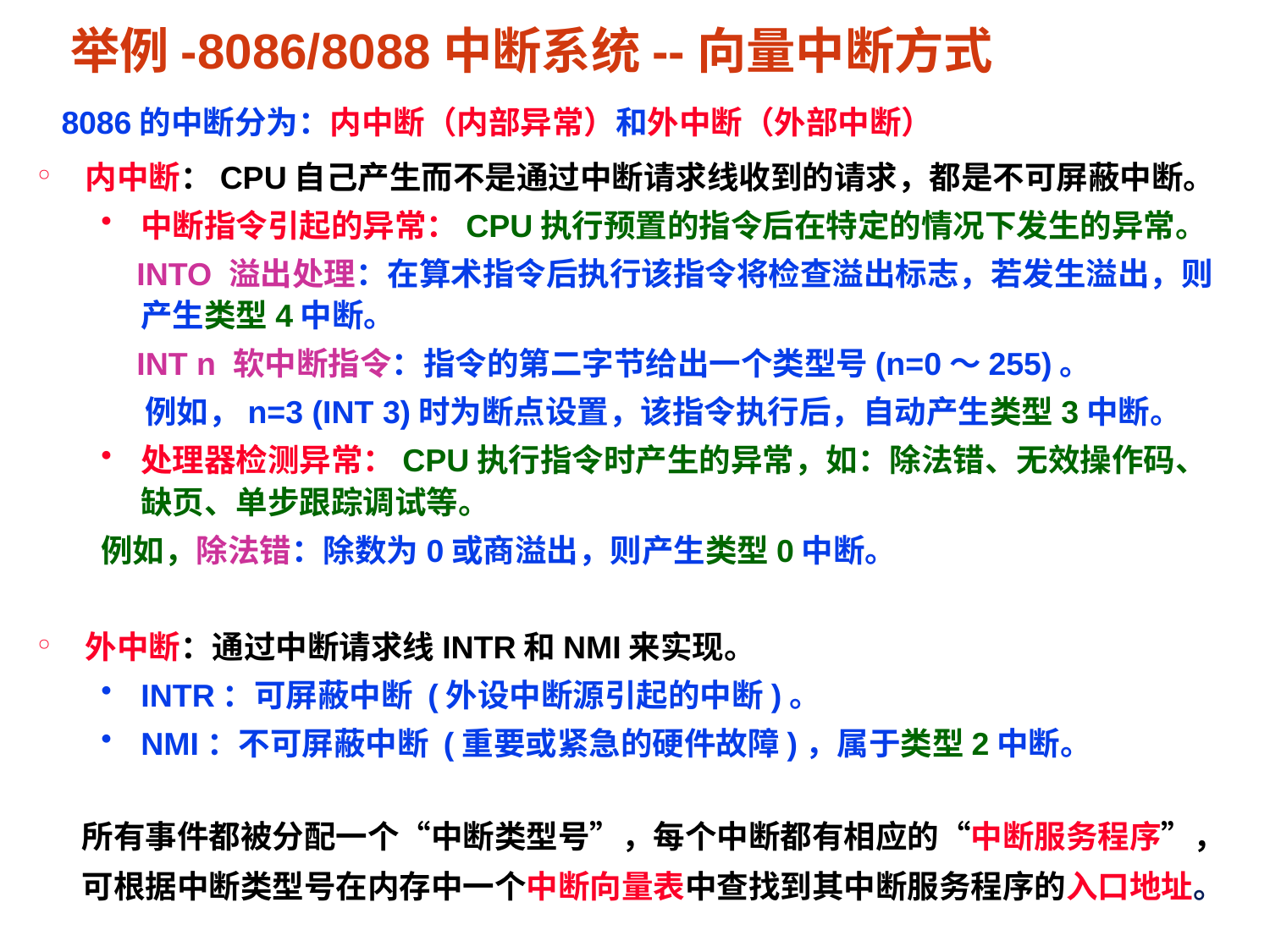

# 举例-8086/8088中断系统--向量中断方式
8086的中断分为：内中断（内部异常）和外中断（外部中断）

内中断：CPU自己产生而不是通过中断请求线收到的请求，都是不可屏蔽中断。
中断指令引起的异常：CPU执行预置的指令后在特定的情况下发生的异常。
    INTO 溢出处理：在算术指令后执行该指令将检查溢出标志，若发生溢出，则产生类型4中断。
    INT n 软中断指令：指令的第二字节给出一个类型号(n=0～255)。
     例如，n=3 (INT 3)时为断点设置，该指令执行后，自动产生类型3中断。
处理器检测异常：CPU执行指令时产生的异常，如：除法错、无效操作码、缺页、单步跟踪调试等。
例如，除法错：除数为0或商溢出，则产生类型0中断。

外中断：通过中断请求线INTR和NMI来实现。
INTR：可屏蔽中断 (外设中断源引起的中断)。
NMI：不可屏蔽中断 (重要或紧急的硬件故障)，属于类型2中断。
所有事件都被分配一个“中断类型号”，每个中断都有相应的“中断服务程序”，可根据中断类型号在内存中一个中断向量表中查找到其中断服务程序的入口地址。
53